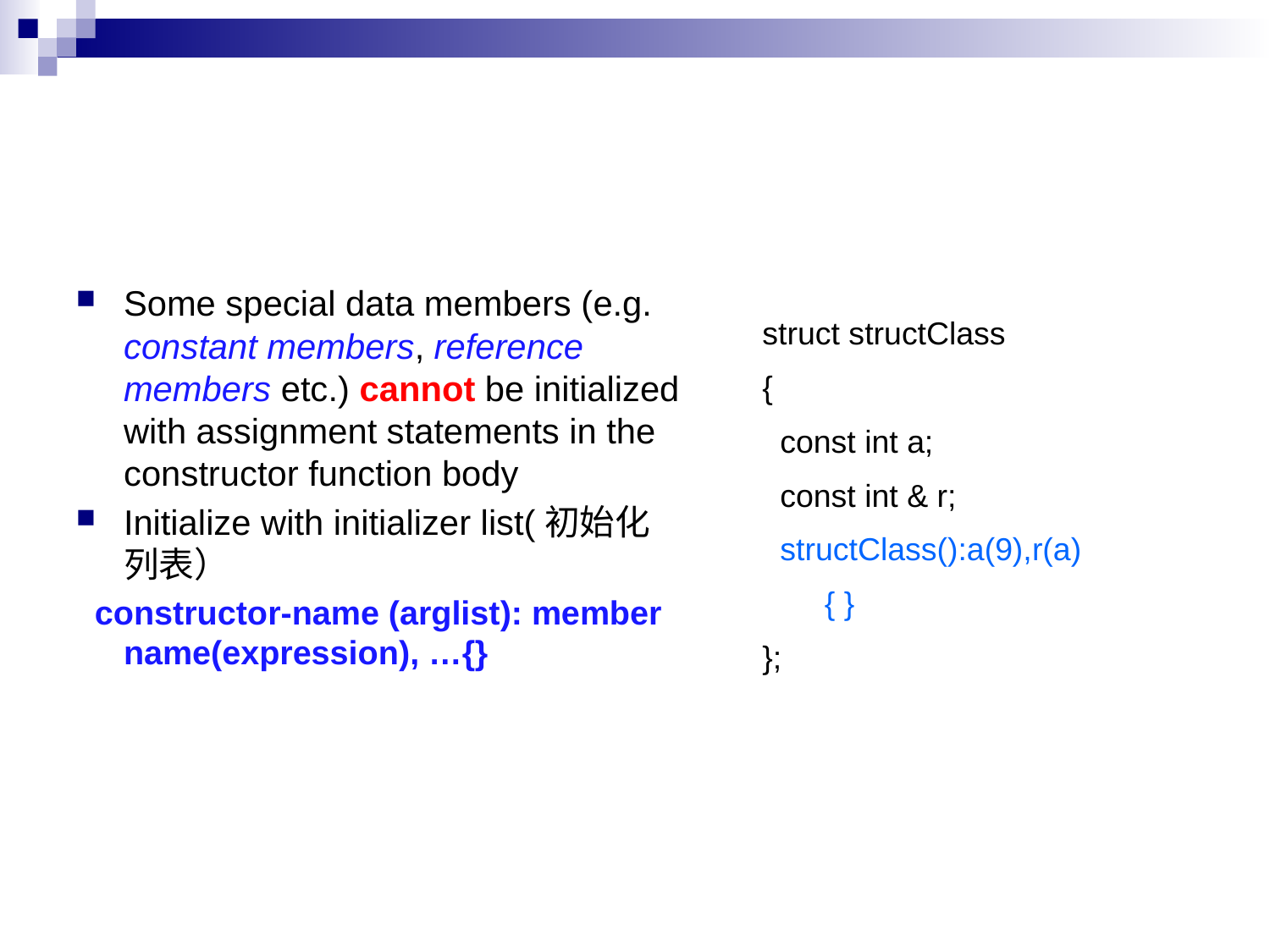

Some special data members (e.g. constant members, reference members etc.) cannot be initialized with assignment statements in the constructor function body
Initialize with initializer list(初始化列表）
  constructor-name (arglist): member name(expression), …{}
struct structClass
{
  const int a;
  const int & r;
  structClass():a(9),r(a)
       { }
};